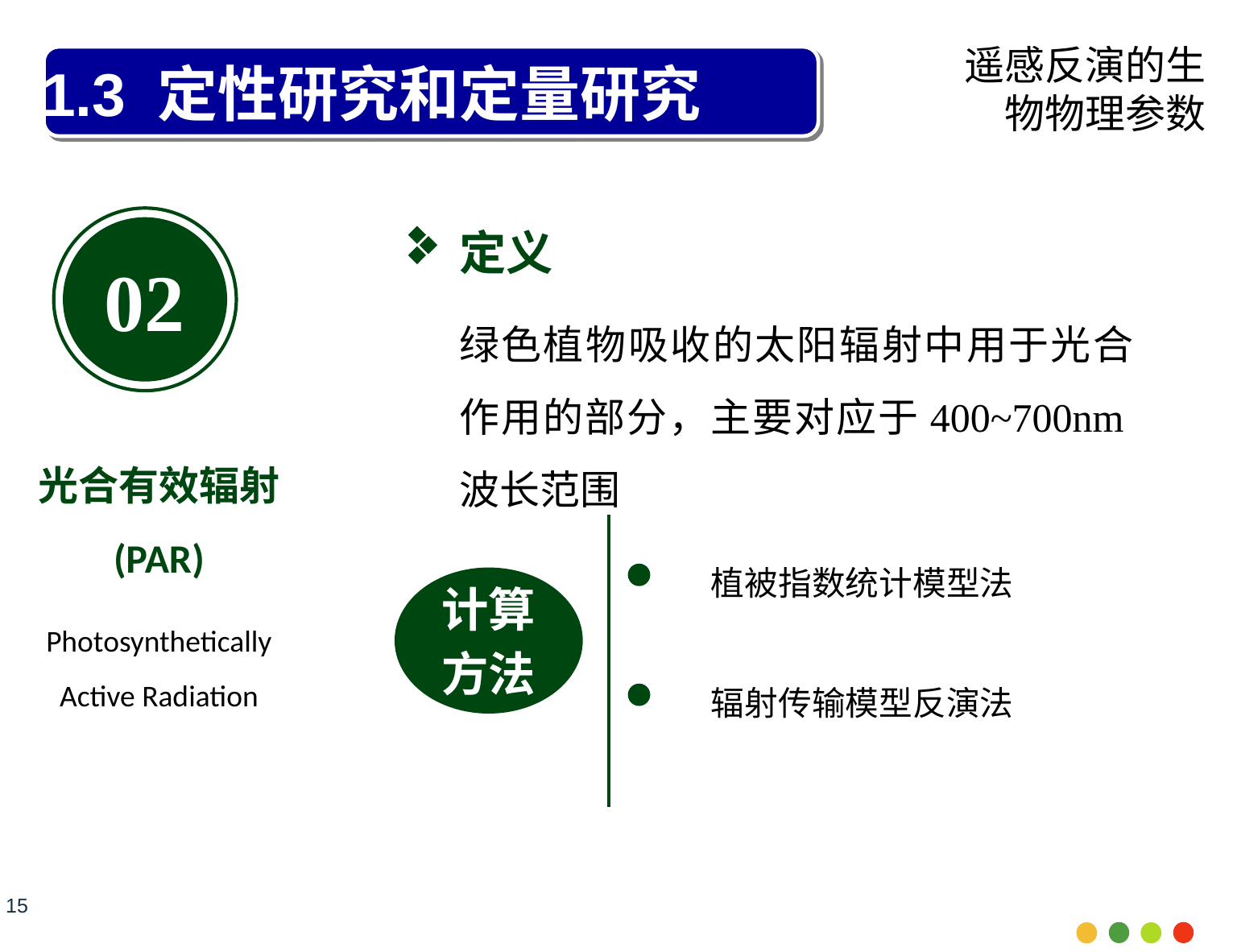

遥感反演的生物物理参数
1.3 定性研究和定量研究
光和有效辐射

02
定义
绿色植物吸收的太阳辐射中用于光合作用的部分，主要对应于400~700nm波长范围

光合有效辐射
(PAR)
Photosynthetically Active Radiation
植被指数统计模型法

辐射传输模型反演法

计算
方法